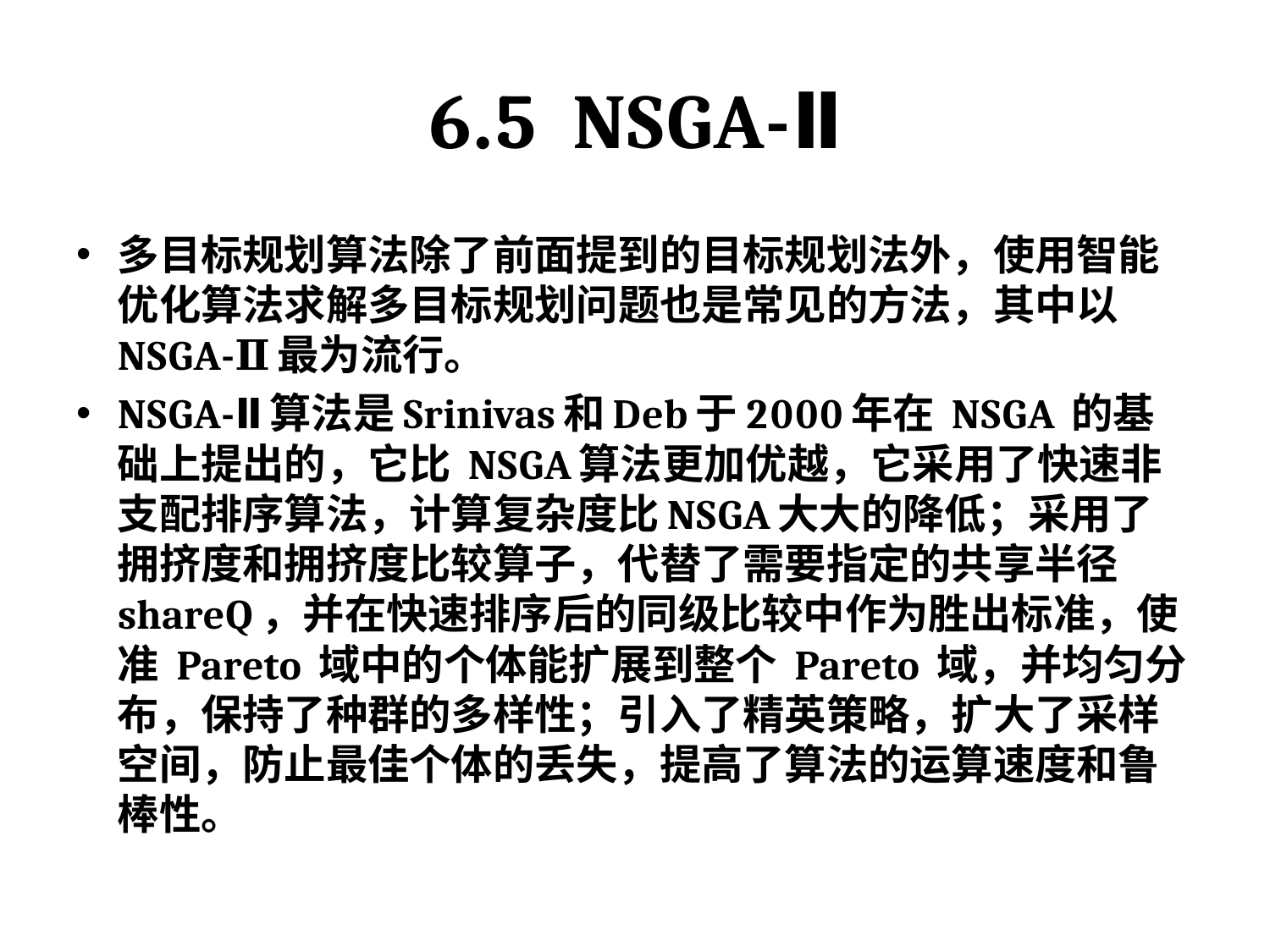

# 6.5  NSGA-Ⅱ
多目标规划算法除了前面提到的目标规划法外，使用智能优化算法求解多目标规划问题也是常见的方法，其中以NSGA-Ⅱ最为流行。
NSGA-Ⅱ算法是Srinivas和Deb于2000年在 NSGA 的基础上提出的，它比 NSGA算法更加优越，它采用了快速非支配排序算法，计算复杂度比NSGA大大的降低；采用了拥挤度和拥挤度比较算子，代替了需要指定的共享半径 shareQ，并在快速排序后的同级比较中作为胜出标准，使准 Pareto 域中的个体能扩展到整个 Pareto 域，并均匀分布，保持了种群的多样性；引入了精英策略，扩大了采样空间，防止最佳个体的丢失，提高了算法的运算速度和鲁棒性。